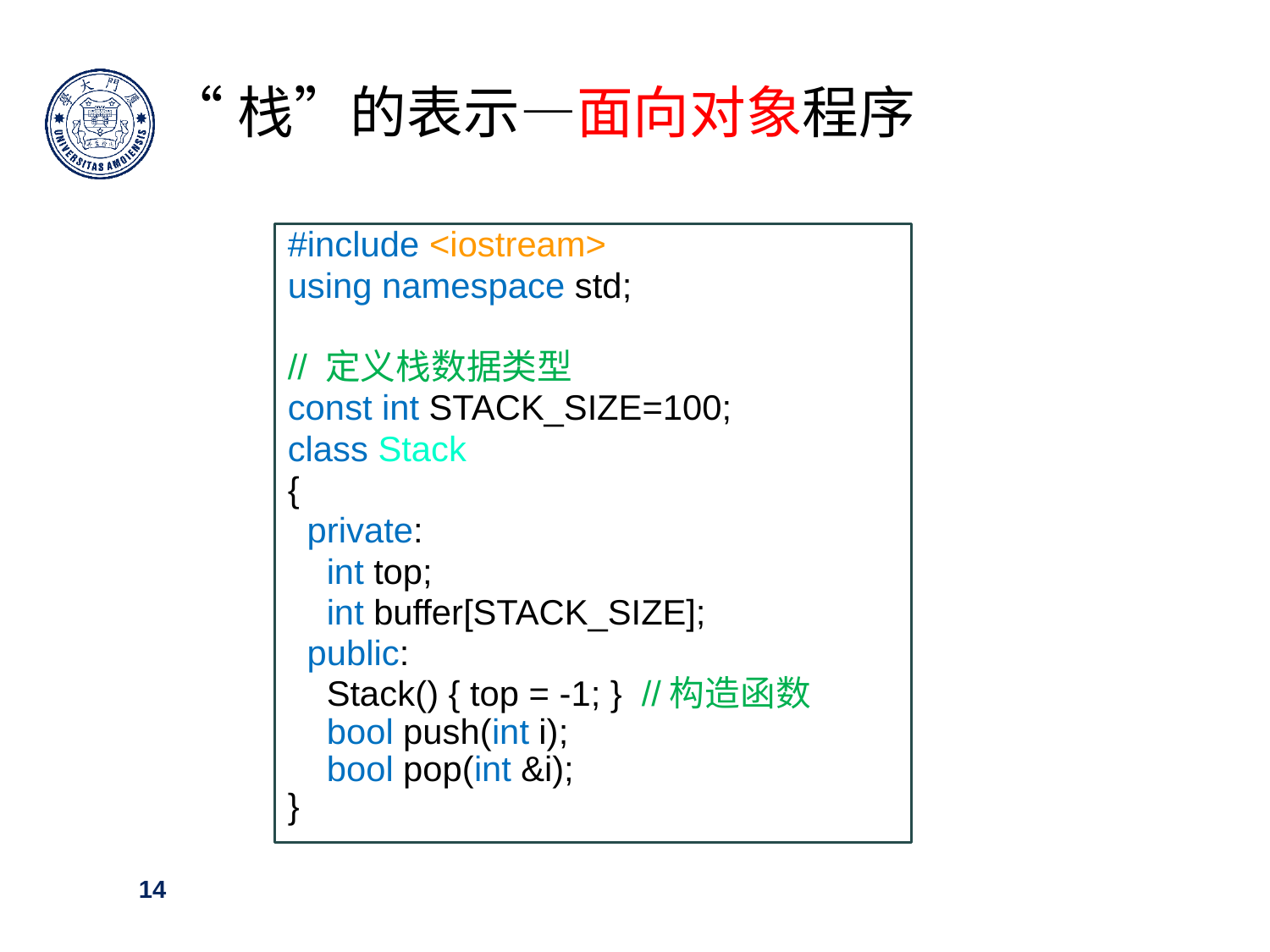

“栈”的表示—面向对象程序
#include <iostream>
using namespace std;

// 定义栈数据类型
const int STACK_SIZE=100;
class Stack
{
  private:
    int top;
    int buffer[STACK_SIZE];
  public:
    Stack() { top = -1; }  //构造函数
    bool push(int i);
    bool pop(int &i);
}
14